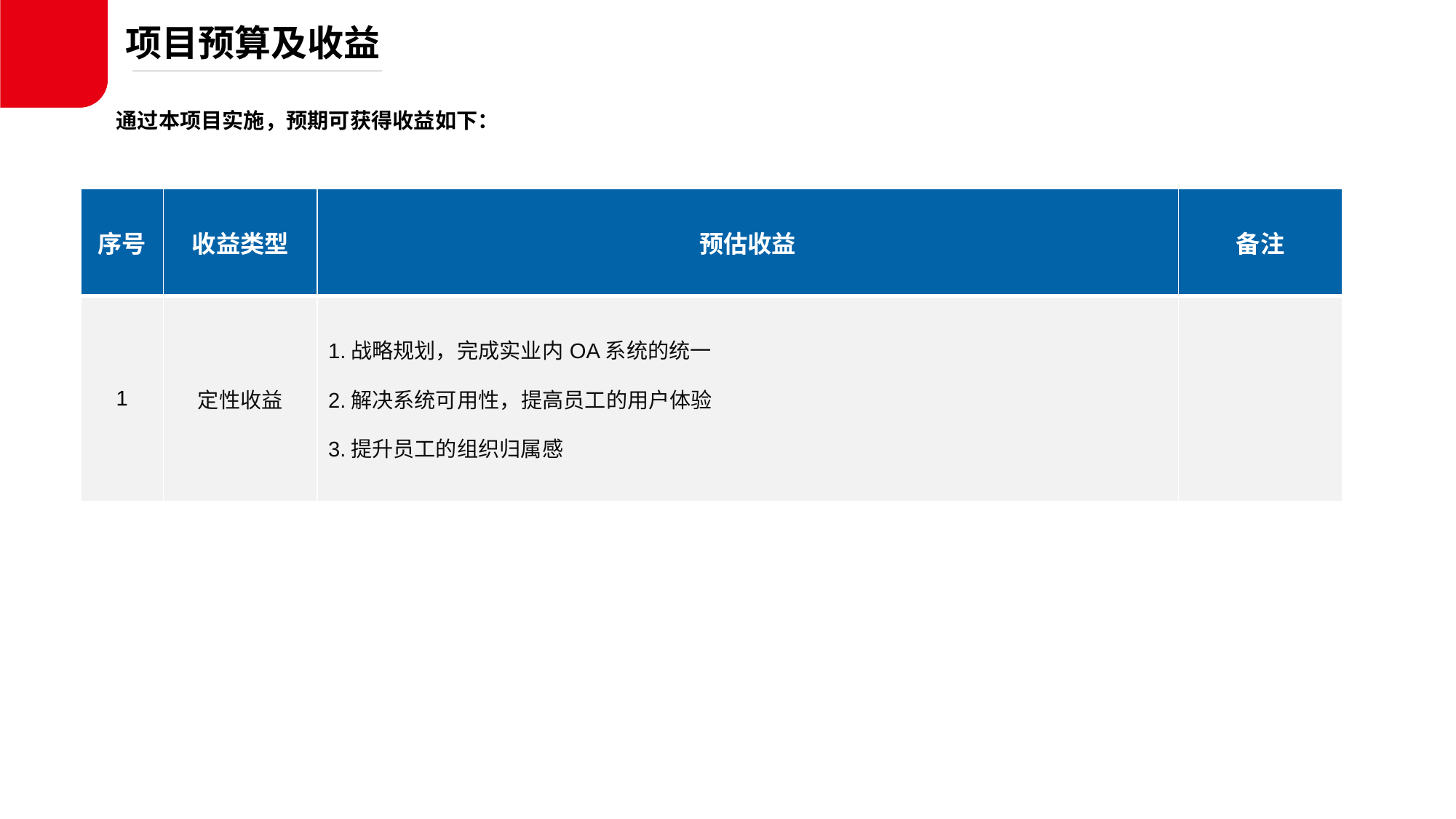

项目预算及收益
通过本项目实施，预期可获得收益如下：
| 序号 | 收益类型 | 预估收益 | 备注 |
| --- | --- | --- | --- |
| 1 | 定性收益 | 1.战略规划，完成实业内OA系统的统一 2.解决系统可用性，提高员工的用户体验 3.提升员工的组织归属感 |  |